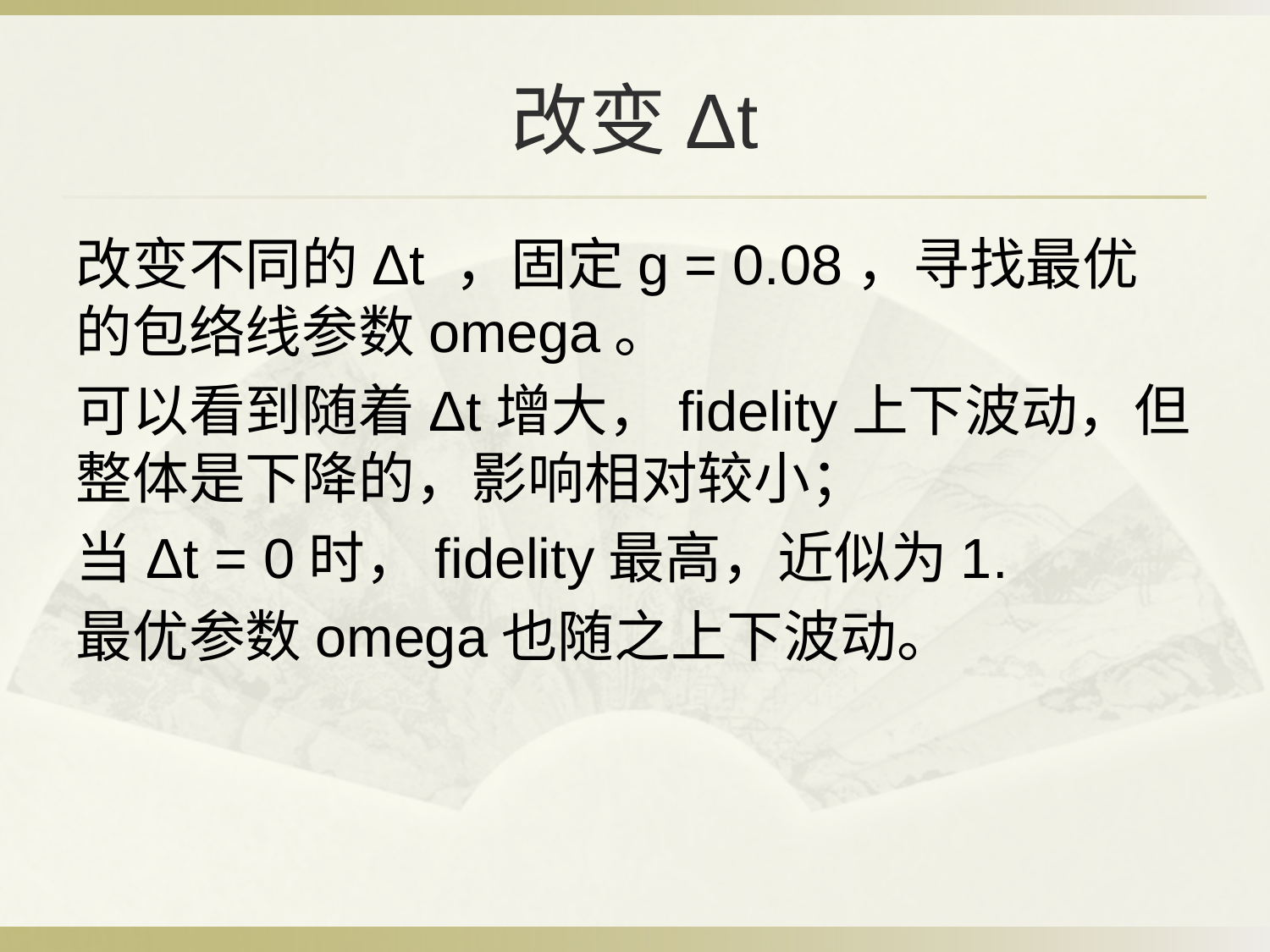

# 改变Δt
改变不同的Δt ，固定g = 0.08，寻找最优的包络线参数omega。
可以看到随着Δt增大，fidelity上下波动，但整体是下降的，影响相对较小；
当Δt = 0时，fidelity最高，近似为1.
最优参数omega也随之上下波动。